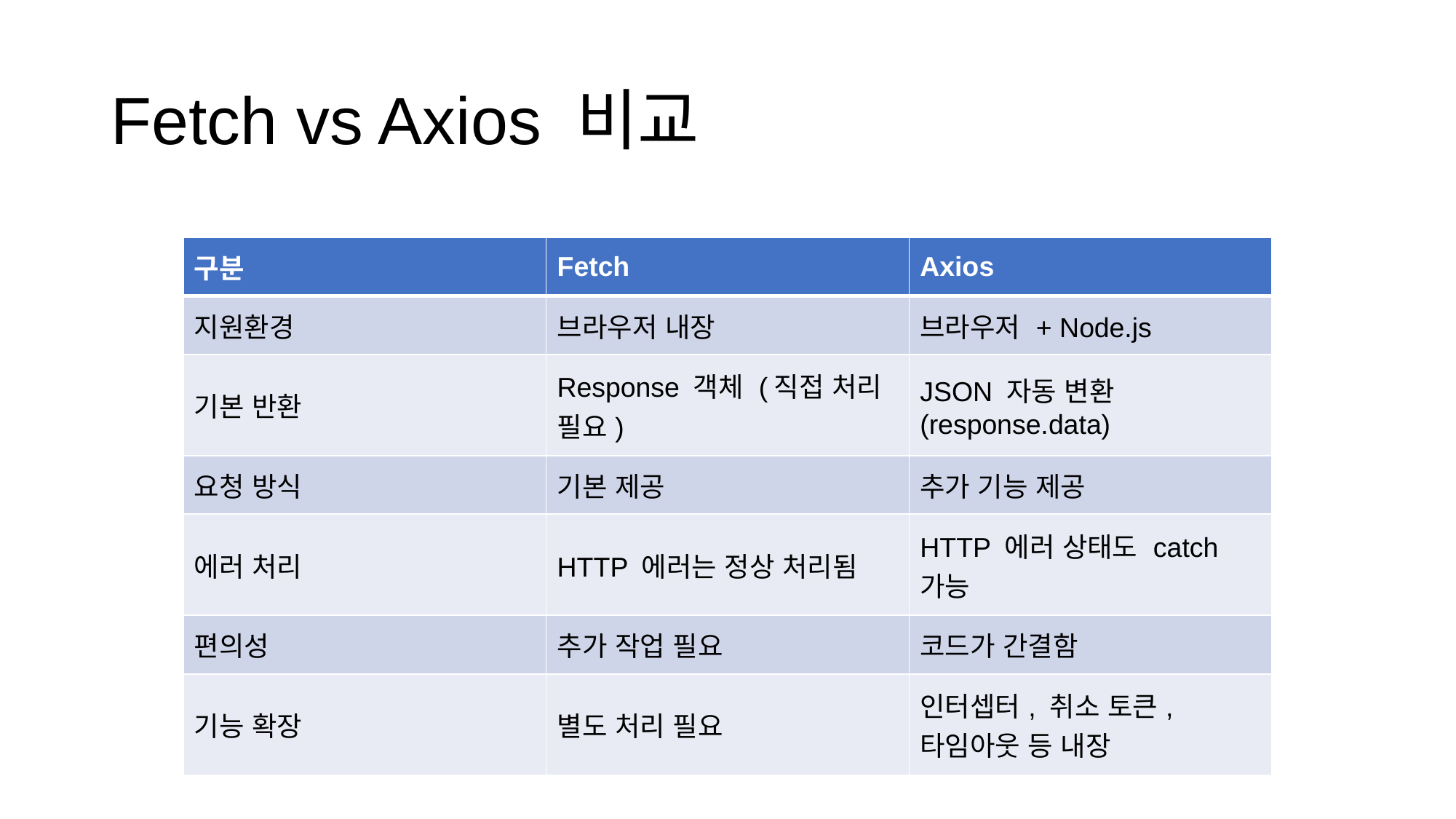

# Fetch vs Axios 비교
| 구분 | Fetch | Axios |
| --- | --- | --- |
| 지원환경 | 브라우저 내장 | 브라우저 + Node.js |
| 기본 반환 | Response 객체 (직접 처리 필요) | JSON 자동 변환 (response.data) |
| 요청 방식 | 기본 제공 | 추가 기능 제공 |
| 에러 처리 | HTTP 에러는 정상 처리됨 | HTTP 에러 상태도 catch 가능 |
| 편의성 | 추가 작업 필요 | 코드가 간결함 |
| 기능 확장 | 별도 처리 필요 | 인터셉터, 취소 토큰, 타임아웃 등 내장 |